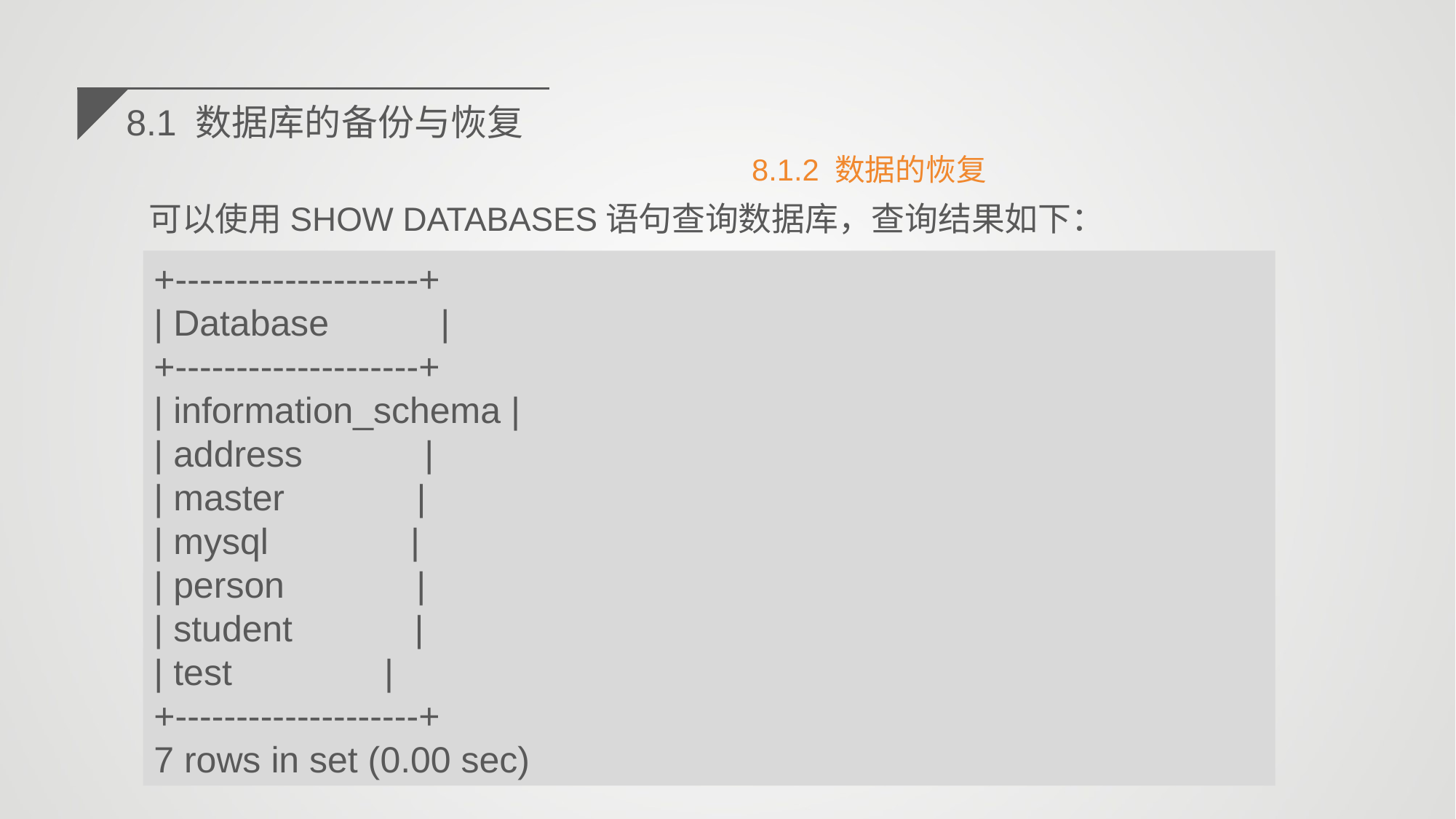

8.1 数据库的备份与恢复

8.1.2 数据的恢复
可以使用SHOW DATABASES语句查询数据库，查询结果如下：

+--------------------+
| Database           |
+--------------------+
| information_schema |
| address            |
| master             |
| mysql              |
| person             |
| student            |
| test               |
+--------------------+
7 rows in set (0.00 sec)